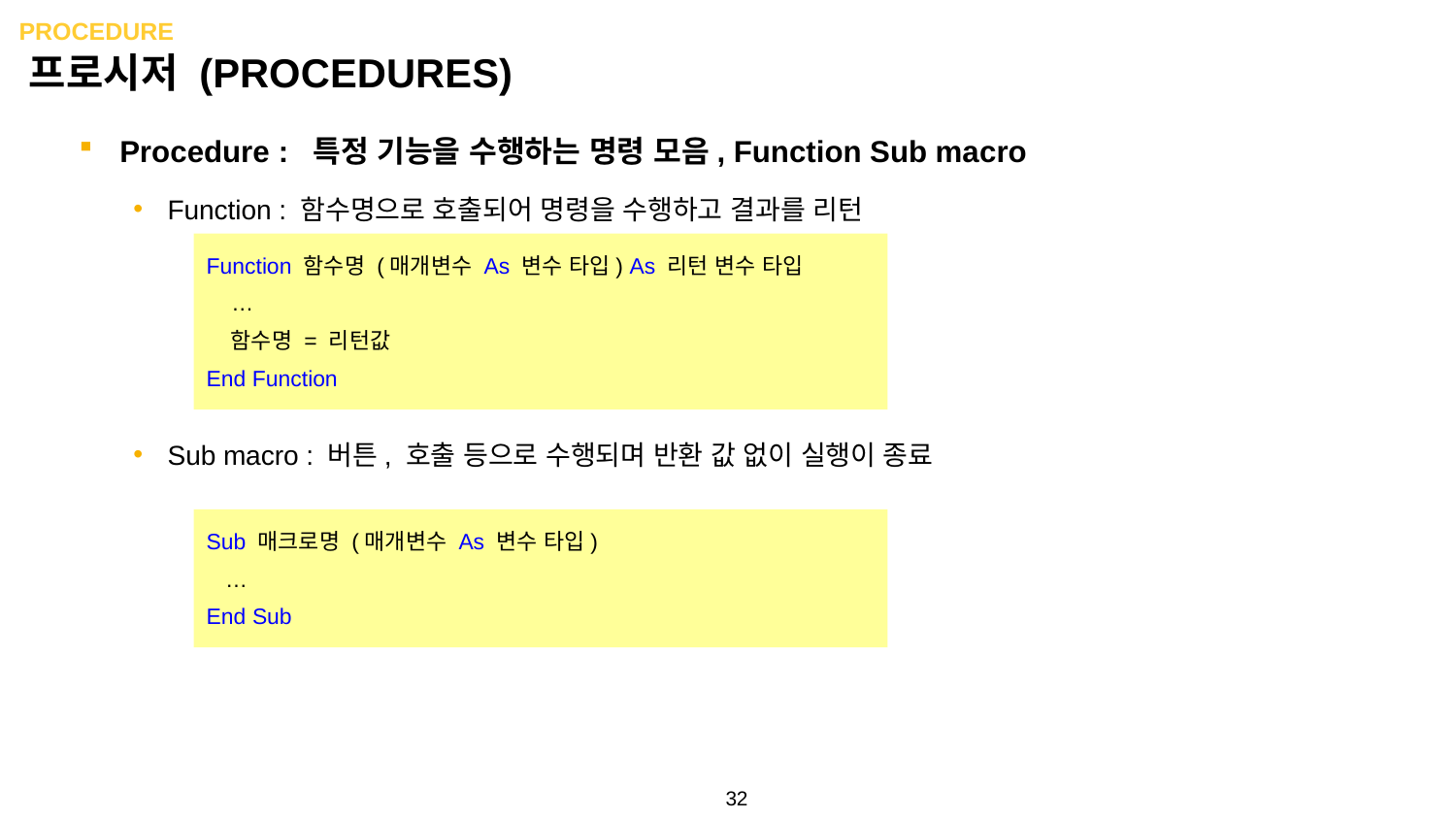

Procedure
# 프로시저 (Procedures)
Procedure :  특정 기능을 수행하는 명령 모음, Function Sub macro

Function : 함수명으로 호출되어 명령을 수행하고 결과를 리턴

Sub macro : 버튼, 호출 등으로 수행되며 반환 값 없이 실행이 종료

  Function 함수명 (매개변수 As 변수 타입) As 리턴 변수 타입
      …
     함수명 = 리턴값
  End Function
  Sub 매크로명 (매개변수 As 변수 타입)
     …
  End Sub